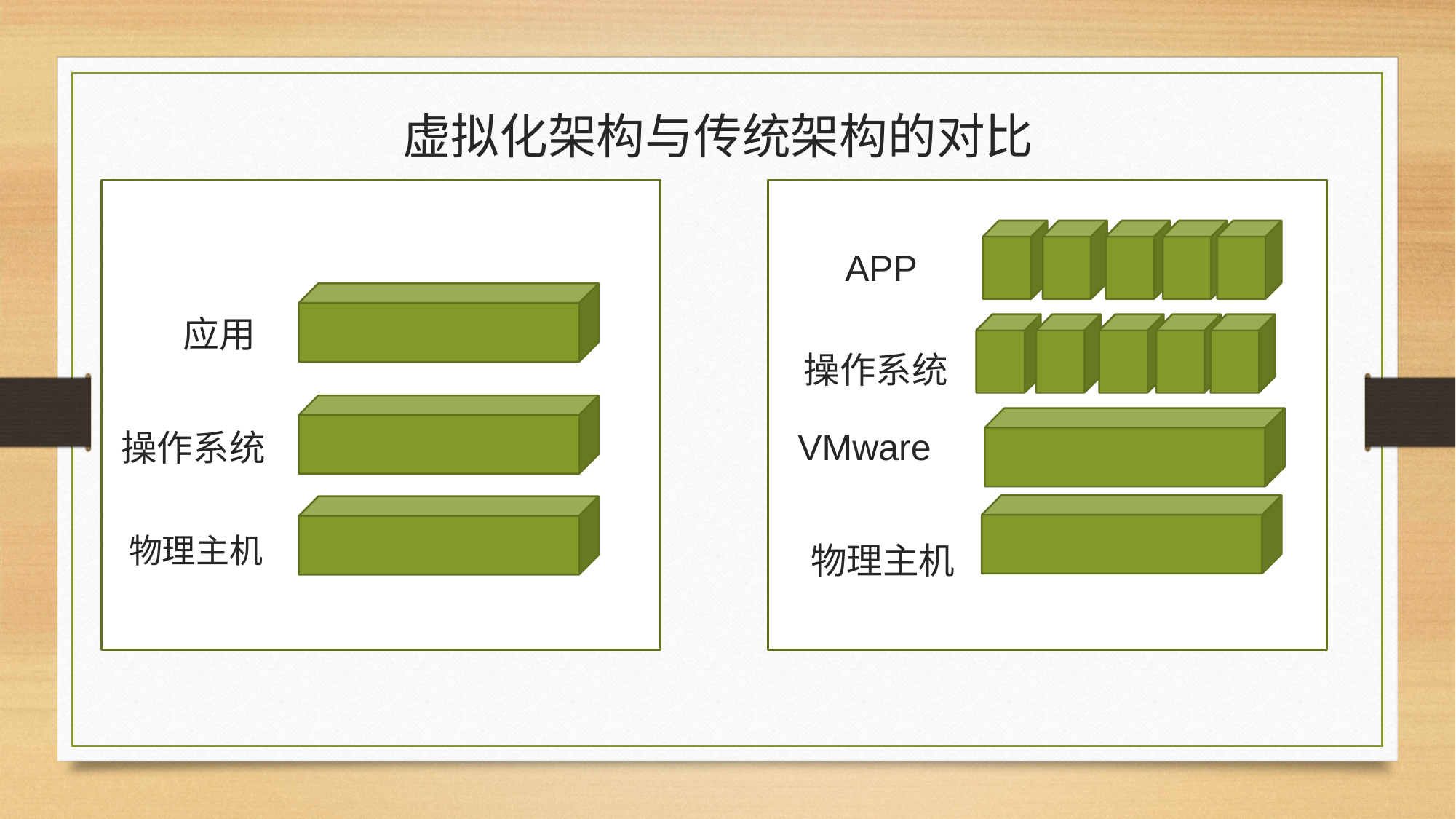

虚拟化架构与传统架构的对比

   APP

   应用

 操作系统

 VMware
 操作系统

   物理主机
 物理主机